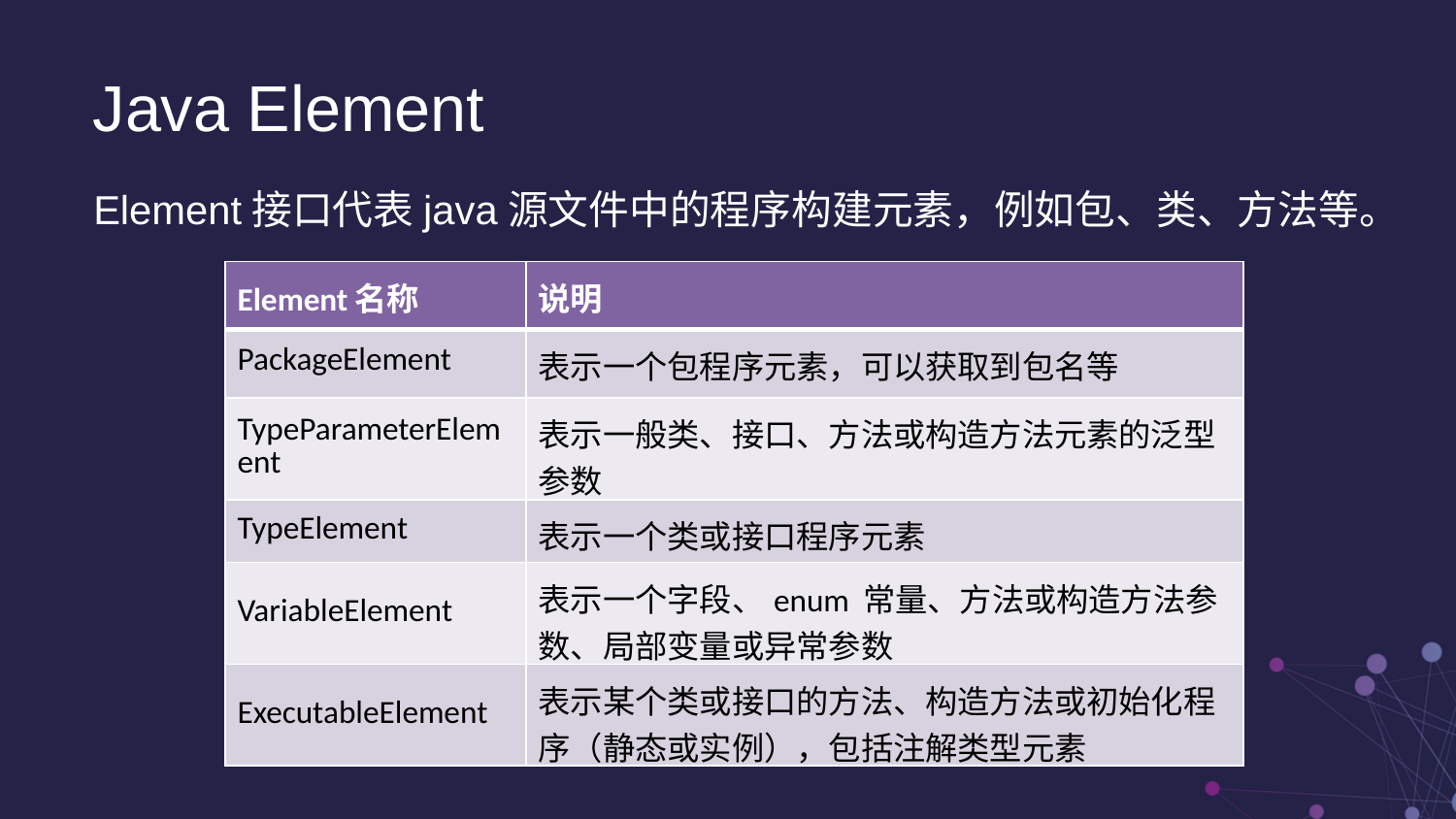

Java Element
Element接口代表java源文件中的程序构建元素，例如包、类、方法等。

| Element名称 | 说明 |
| --- | --- |
| PackageElement | 表示一个包程序元素，可以获取到包名等 |
| TypeParameterElement | 表示一般类、接口、方法或构造方法元素的泛型参数 |
| TypeElement | 表示一个类或接口程序元素 |
| VariableElement | 表示一个字段、enum 常量、方法或构造方法参数、局部变量或异常参数 |
| ExecutableElement | 表示某个类或接口的方法、构造方法或初始化程序（静态或实例），包括注解类型元素 |